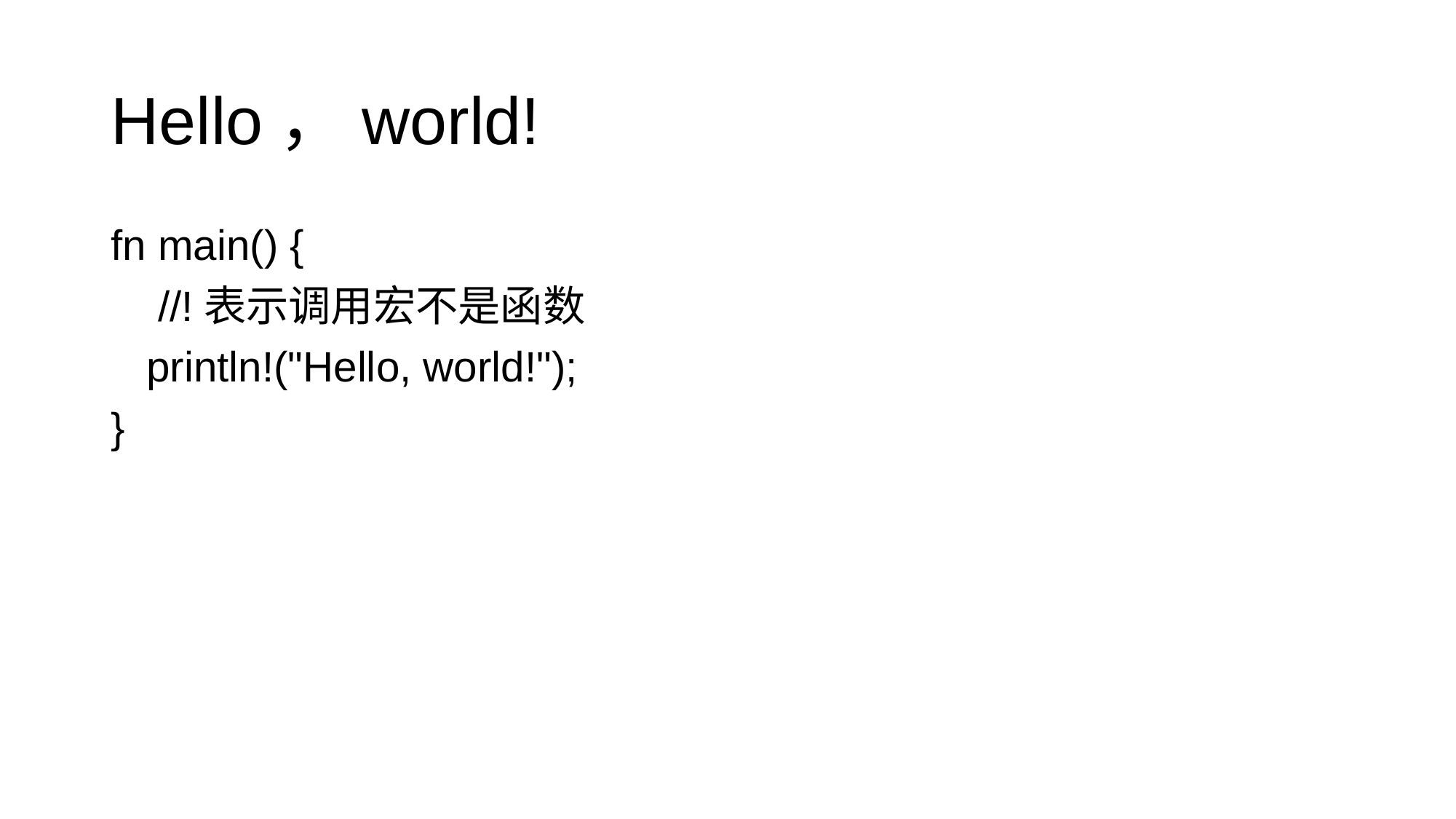

# Hello，world!
fn main() {
    //!表示调用宏不是函数
   println!("Hello, world!");
}